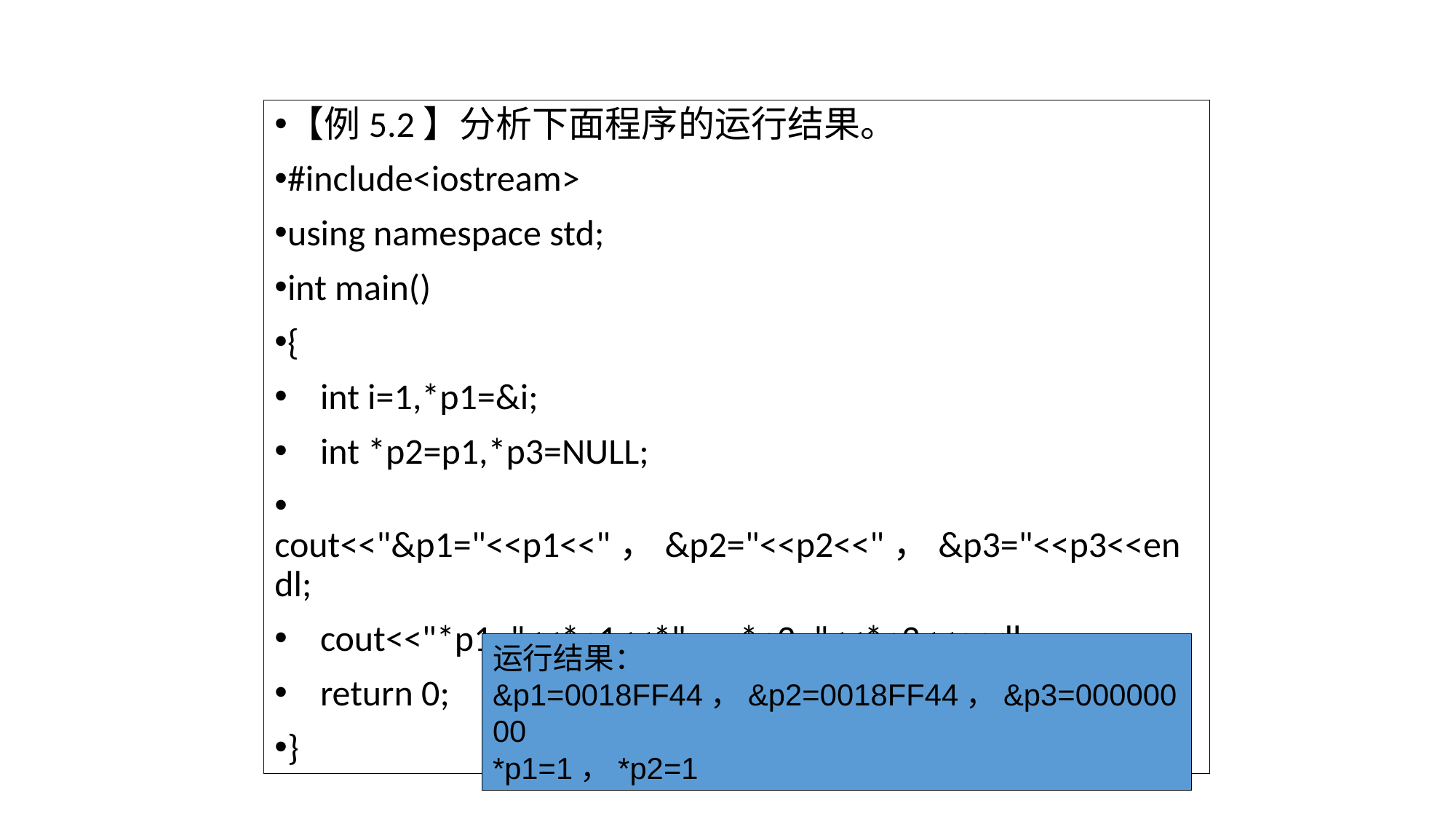

【例5.2】分析下面程序的运行结果。
#include<iostream>
using namespace std;
int main()
{
    int i=1,*p1=&i;
    int *p2=p1,*p3=NULL;
    cout<<"&p1="<<p1<<"，&p2="<<p2<<"，&p3="<<p3<<endl;
    cout<<"*p1="<<*p1<<*"，*p2="<<*p2<<endl;
    return 0;
}
运行结果：
&p1=0018FF44，&p2=0018FF44，&p3=00000000
*p1=1，*p2=1